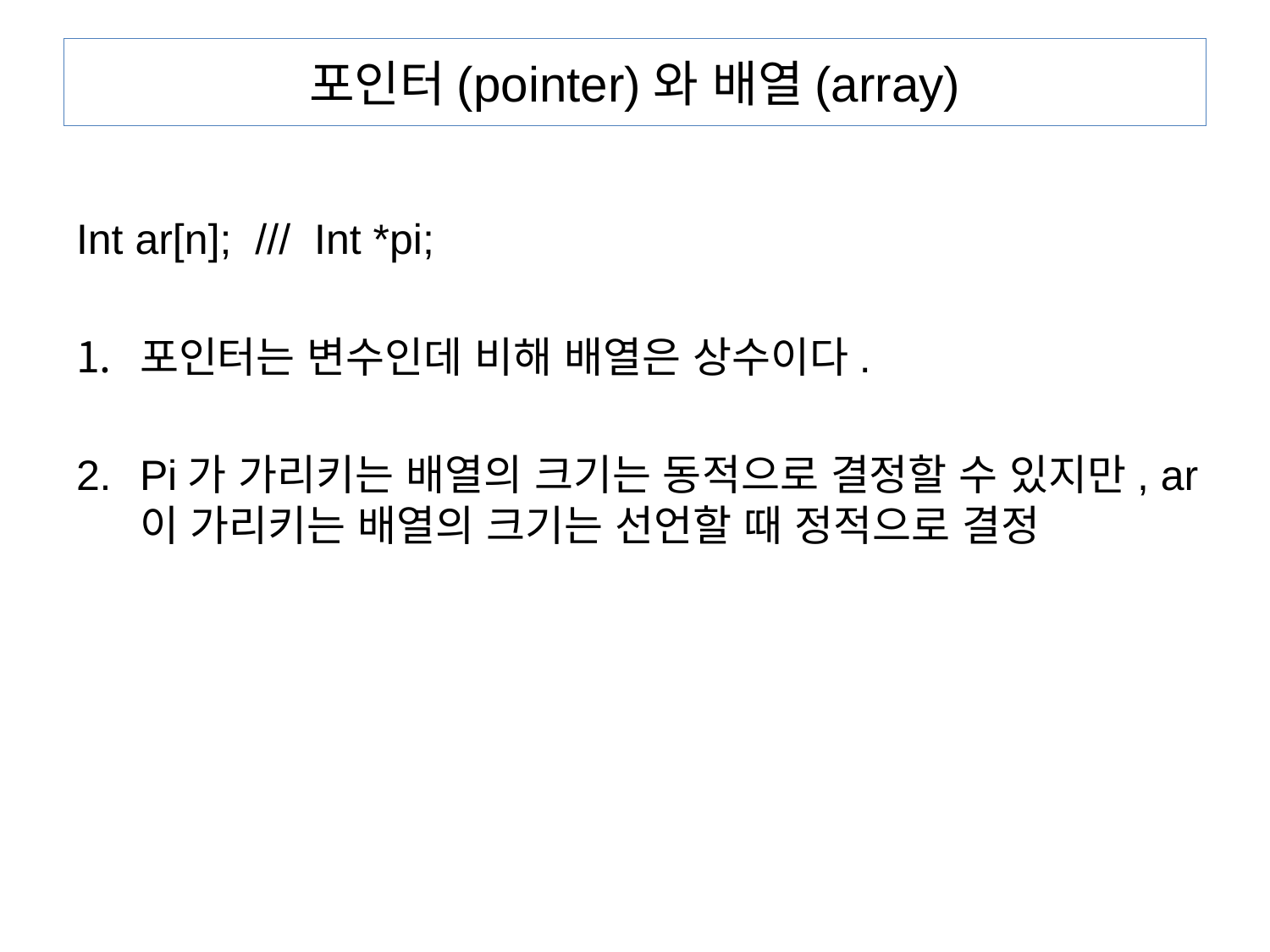

# 포인터(pointer)와 배열(array)

Int ar[n];  ///  Int *pi;

포인터는 변수인데 비해 배열은 상수이다.

Pi가 가리키는 배열의 크기는 동적으로 결정할 수 있지만, ar이 가리키는 배열의 크기는 선언할 때 정적으로 결정